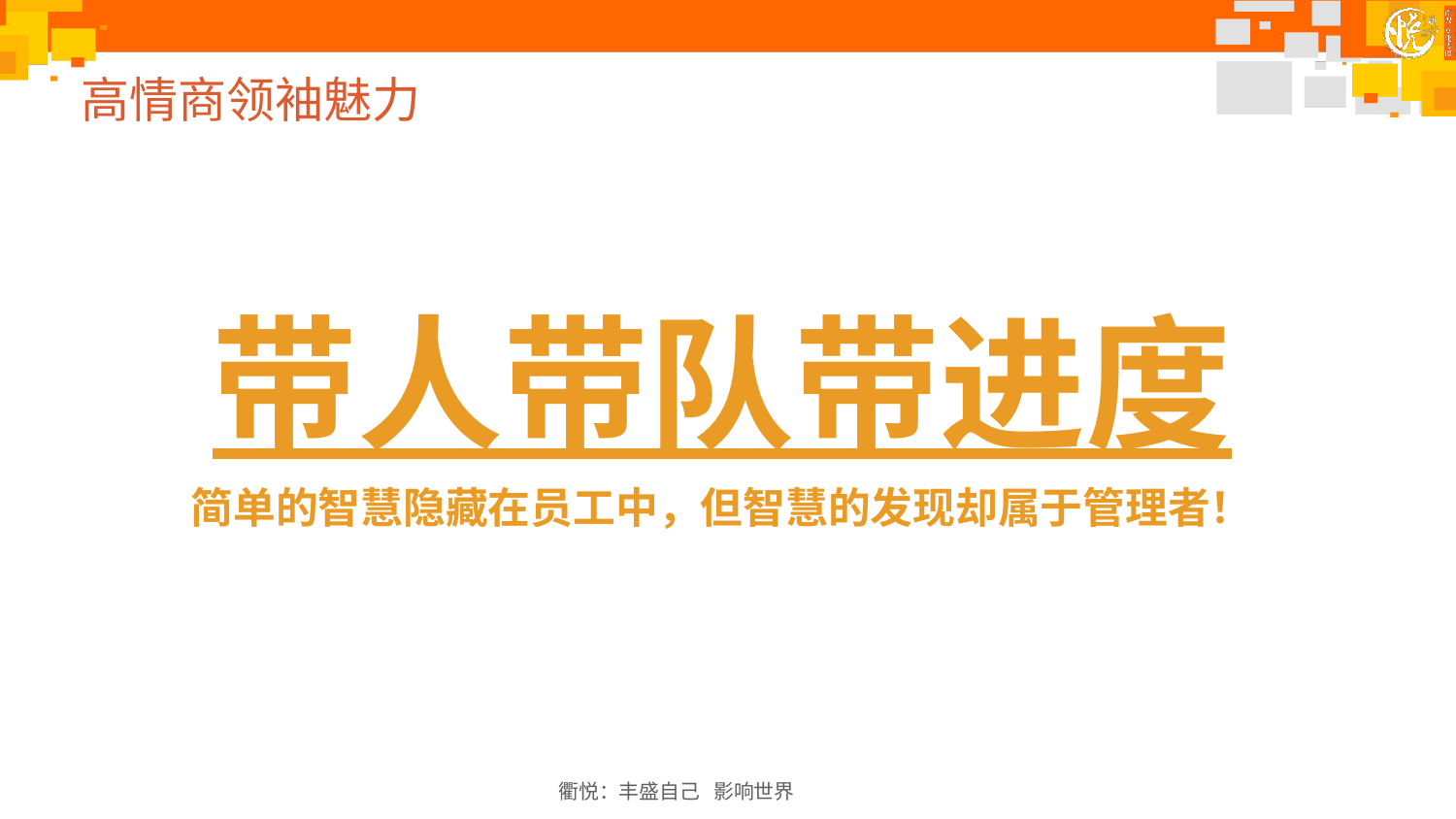

# 高情商领袖魅力
带人带队带进度
简单的智慧隐藏在员工中，但智慧的发现却属于管理者！